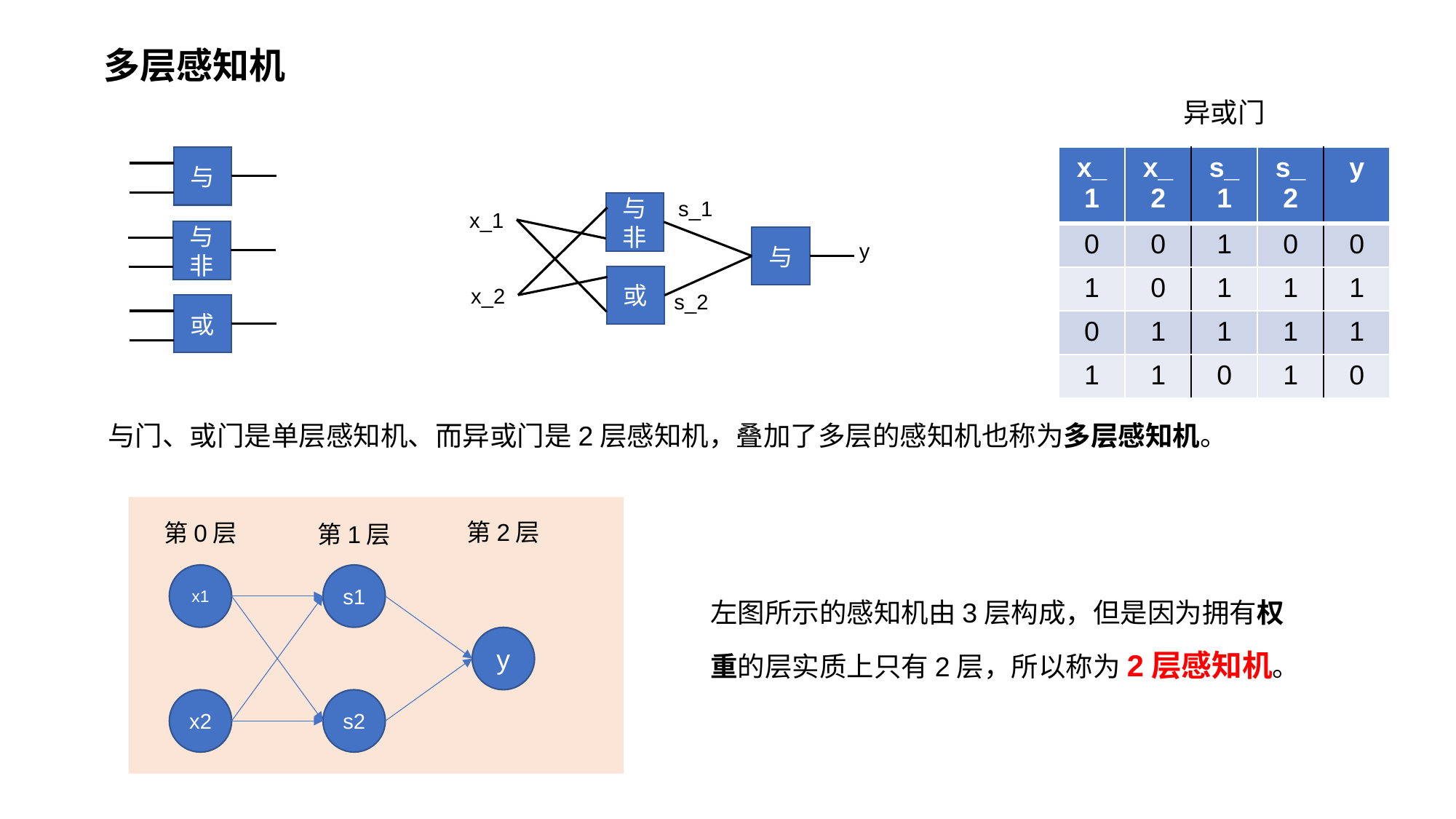

多层感知机
异或门
与
| x\_1 | x\_2 | s\_1 | s\_2 | y |
| --- | --- | --- | --- | --- |
| 0 | 0 | 1 | 0 | 0 |
| 1 | 0 | 1 | 1 | 1 |
| 0 | 1 | 1 | 1 | 1 |
| 1 | 1 | 0 | 1 | 0 |
s_1
与非
x_1
与
y
或
x_2
s_2
与非
或
与门、或门是单层感知机、而异或门是2层感知机，叠加了多层的感知机也称为多层感知机。

第2层
第0层
第1层
x1
s1
y
x2
s2
左图所示的感知机由3层构成，但是因为拥有权重的层实质上只有2层，所以称为2层感知机。